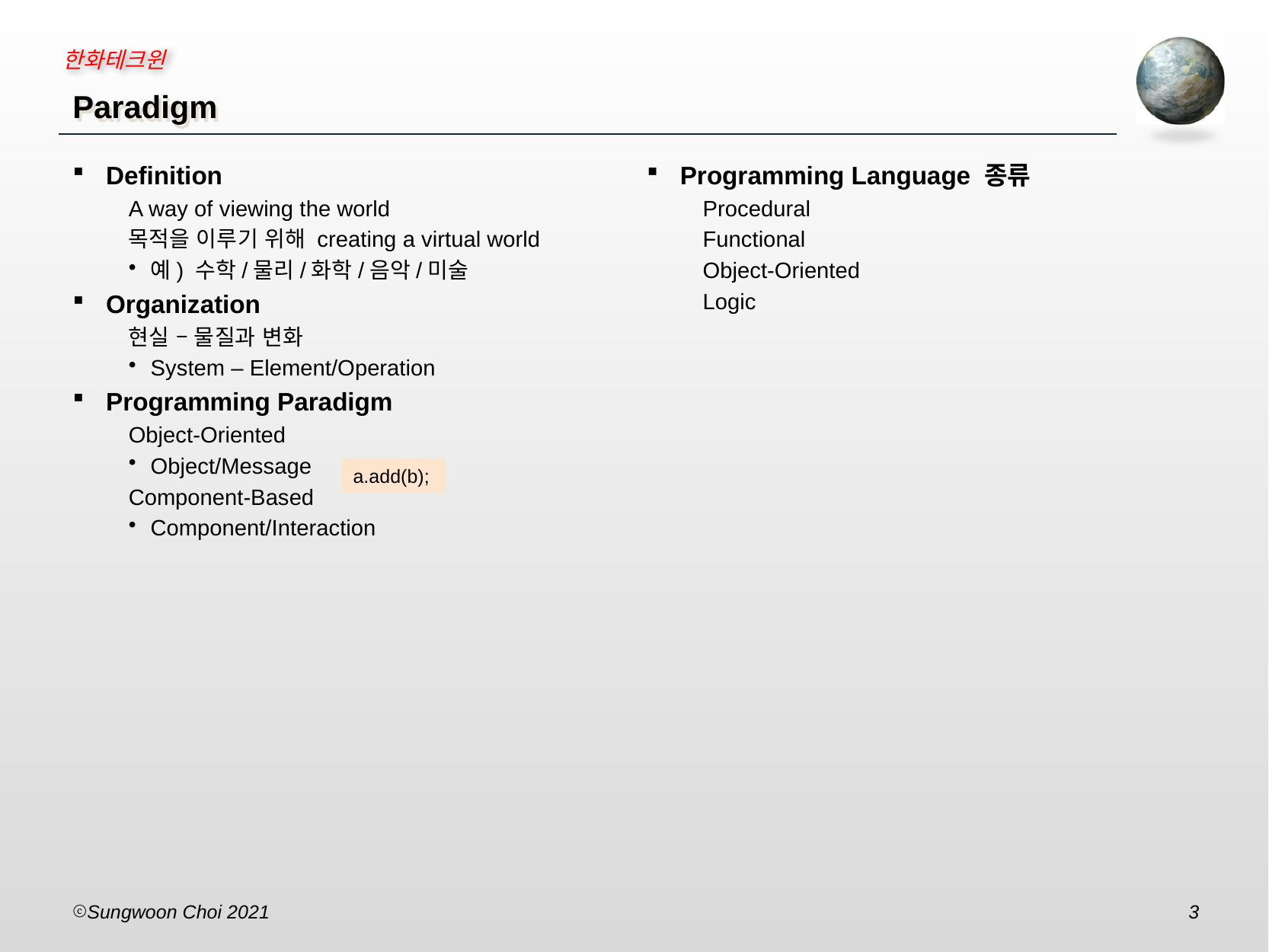

# Paradigm
Programming Language 종류
Procedural
Functional
Object-Oriented
Logic
Definition
A way of viewing the world
목적을 이루기 위해 creating a virtual world
예) 수학/물리/화학/음악/미술
Organization
현실 – 물질과 변화
System – Element/Operation
Programming Paradigm
Object-Oriented
Object/Message
Component-Based
Component/Interaction

a.add(b);
Sungwoon Choi 2021
3